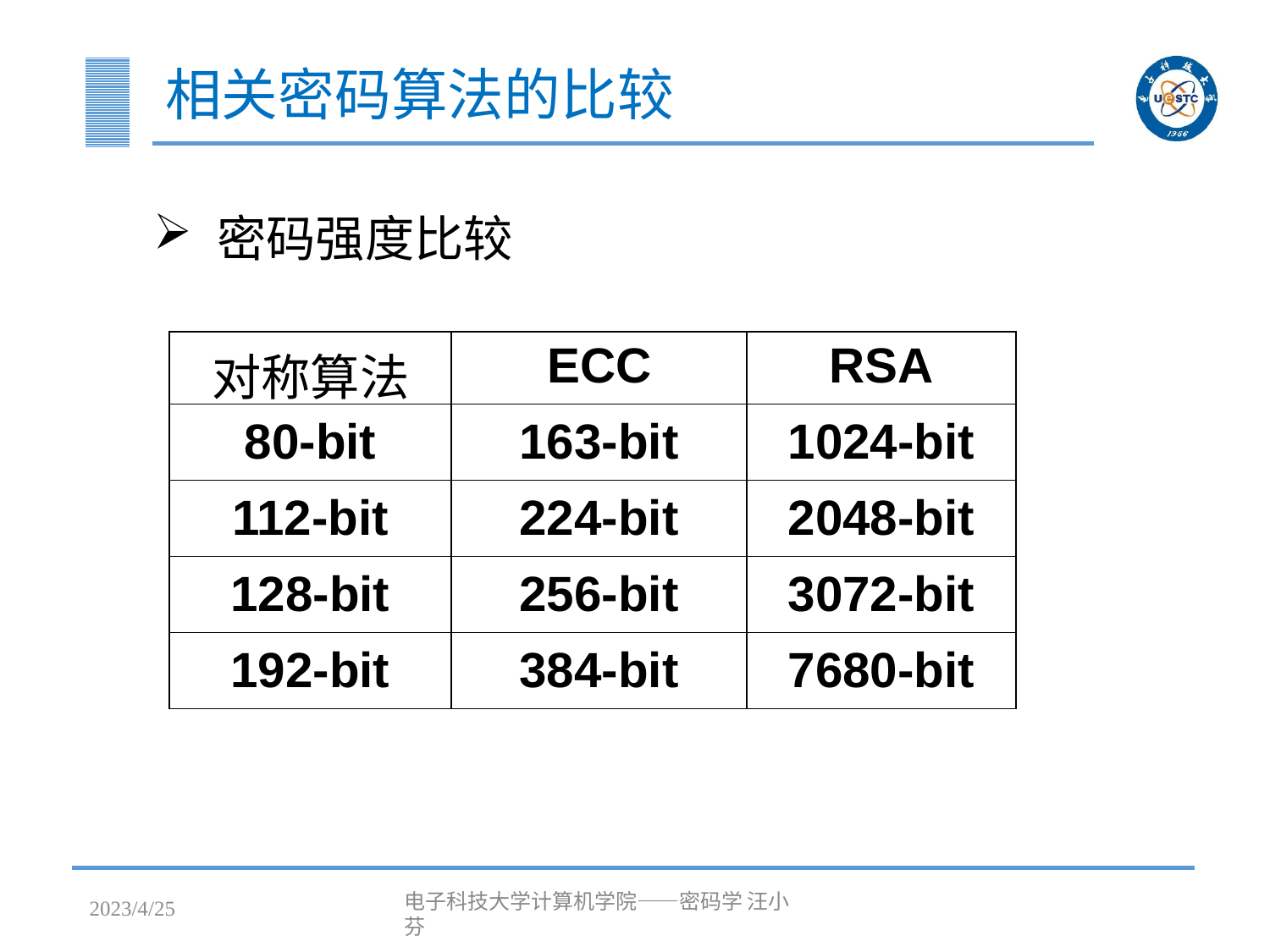

# 相关密码算法的比较
密码强度比较
| 对称算法 | ECC | RSA |
| --- | --- | --- |
| 80-bit | 163-bit | 1024-bit |
| 112-bit | 224-bit | 2048-bit |
| 128-bit | 256-bit | 3072-bit |
| 192-bit | 384-bit | 7680-bit |
2023/4/25
电子科技大学计算机学院——密码学 汪小芬